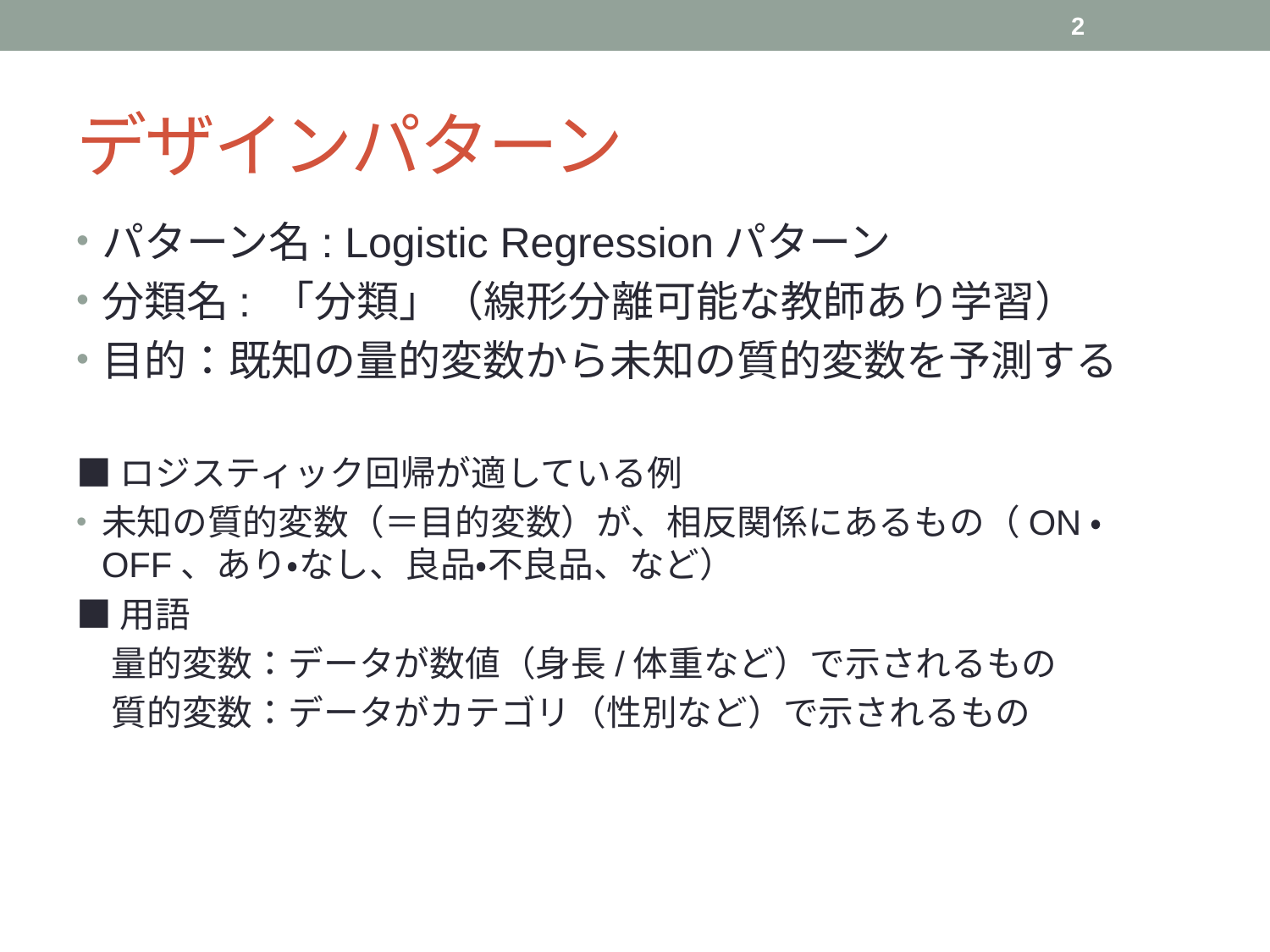

2
# デザインパターン
パターン名: Logistic Regressionパターン
分類名: 「分類」（線形分離可能な教師あり学習）
目的：既知の量的変数から未知の質的変数を予測する

■ロジスティック回帰が適している例
未知の質的変数（＝目的変数）が、相反関係にあるもの（ON・OFF、あり・なし、良品・不良品、など）
■用語
　量的変数：データが数値（身長/体重など）で示されるもの
　質的変数：データがカテゴリ（性別など）で示されるもの